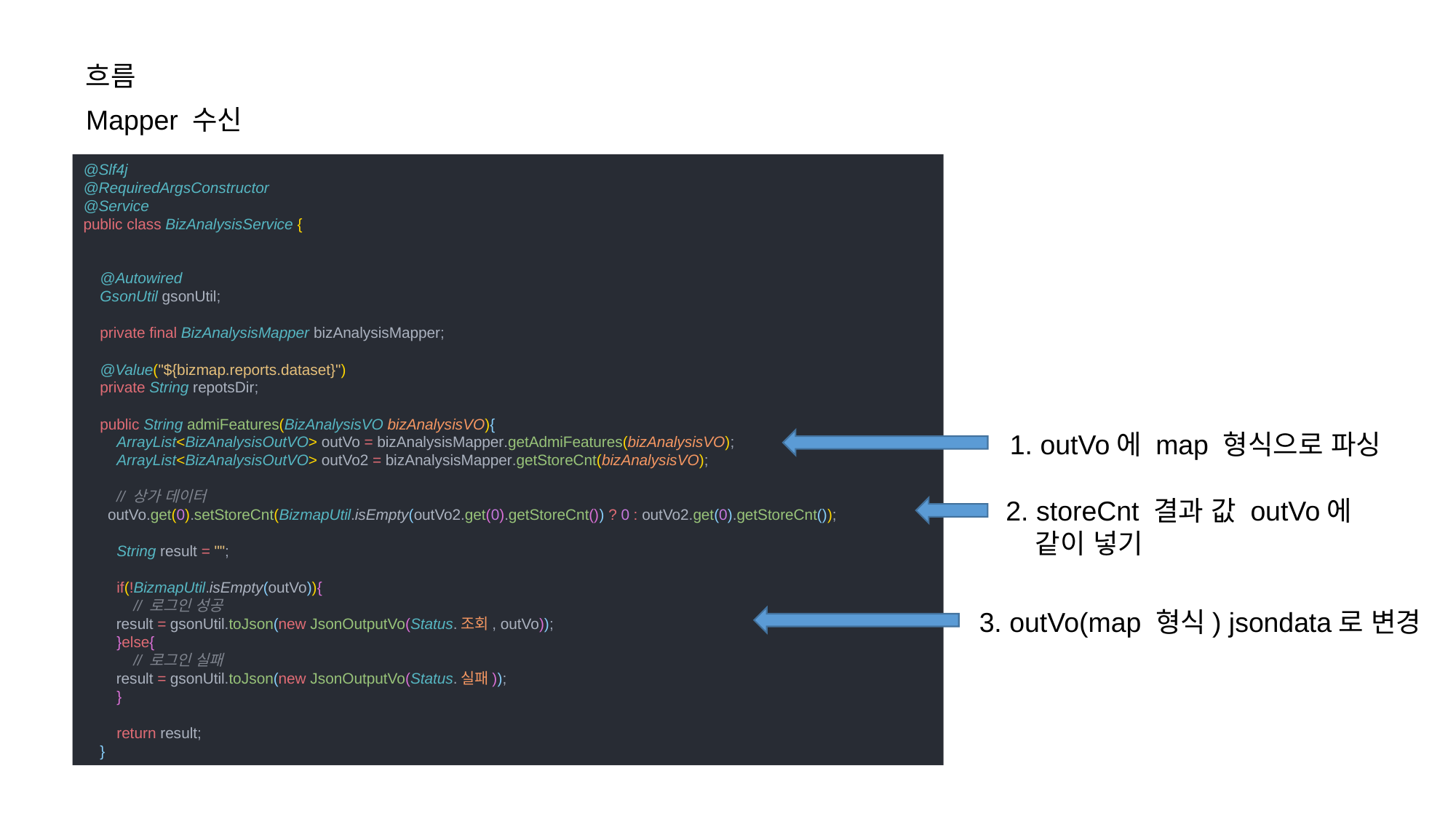

흐름
Mapper 수신
@Slf4j
@RequiredArgsConstructor
@Service
public class BizAnalysisService {
    @Autowired
    GsonUtil gsonUtil;
    private final BizAnalysisMapper bizAnalysisMapper;
    @Value("${bizmap.reports.dataset}")
    private String repotsDir;
    public String admiFeatures(BizAnalysisVO bizAnalysisVO){
        ArrayList<BizAnalysisOutVO> outVo = bizAnalysisMapper.getAdmiFeatures(bizAnalysisVO);
        ArrayList<BizAnalysisOutVO> outVo2 = bizAnalysisMapper.getStoreCnt(bizAnalysisVO);
        // 상가 데이터
     outVo.get(0).setStoreCnt(BizmapUtil.isEmpty(outVo2.get(0).getStoreCnt()) ? 0 : outVo2.get(0).getStoreCnt());
        String result = "";
        if(!BizmapUtil.isEmpty(outVo)){
            // 로그인 성공
       result = gsonUtil.toJson(new JsonOutputVo(Status.조회, outVo));
        }else{
            // 로그인 실패
       result = gsonUtil.toJson(new JsonOutputVo(Status.실패));
        }
        return result;
    }
 1. outVo에 map 형식으로 파싱

 2. storeCnt 결과 값 outVo에
    같이 넣기

 3. outVo(map 형식) jsondata로 변경